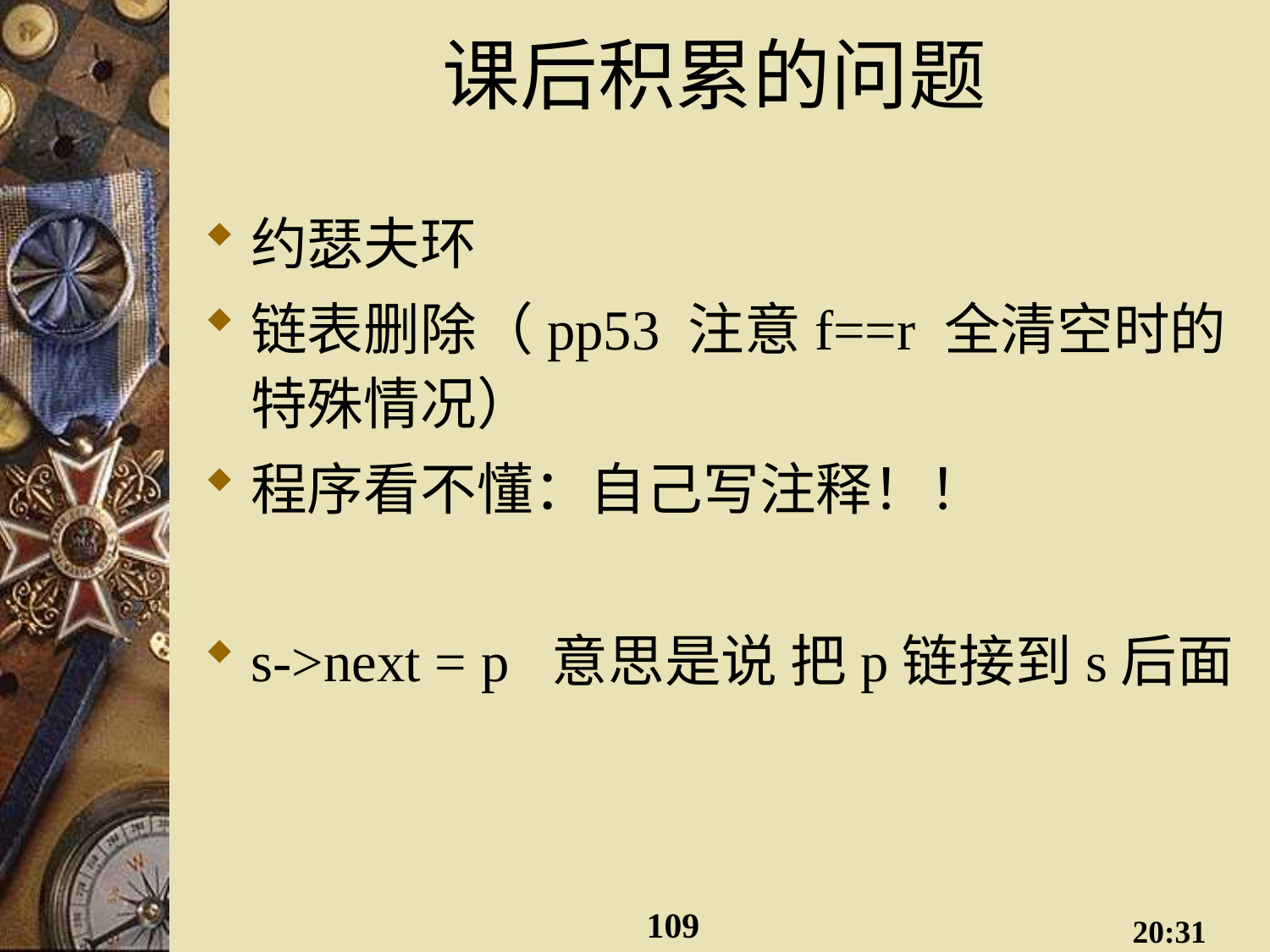

# 课后积累的问题
约瑟夫环
链表删除（pp53 注意f==r 全清空时的特殊情况）
程序看不懂：自己写注释！！

s->next = p  意思是说 把p链接到s后面